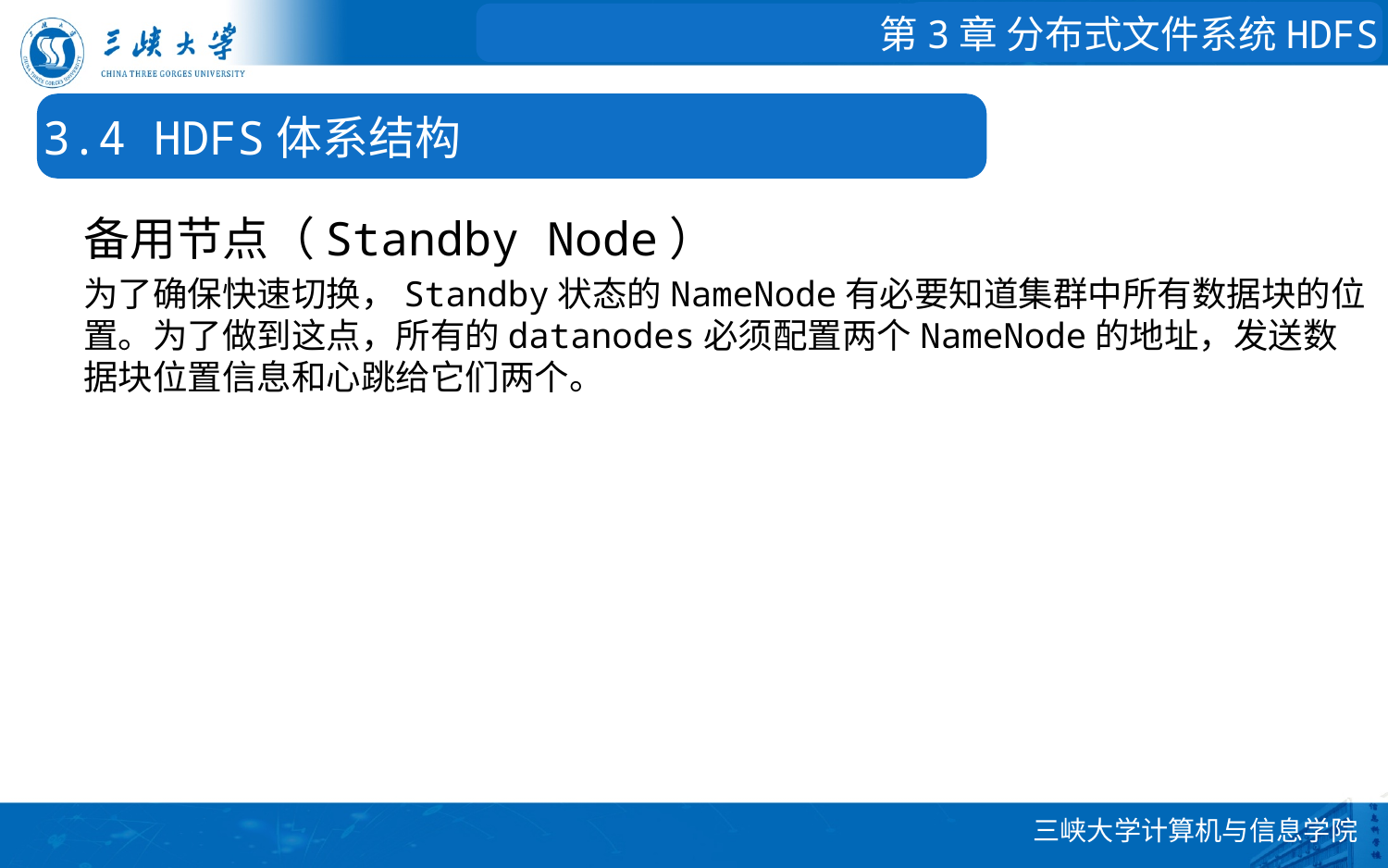

第3章 分布式文件系统HDFS
3.4 HDFS体系结构

备用节点（Standby Node）
为了确保快速切换，Standby状态的NameNode有必要知道集群中所有数据块的位置。为了做到这点，所有的datanodes必须配置两个NameNode的地址，发送数据块位置信息和心跳给它们两个。